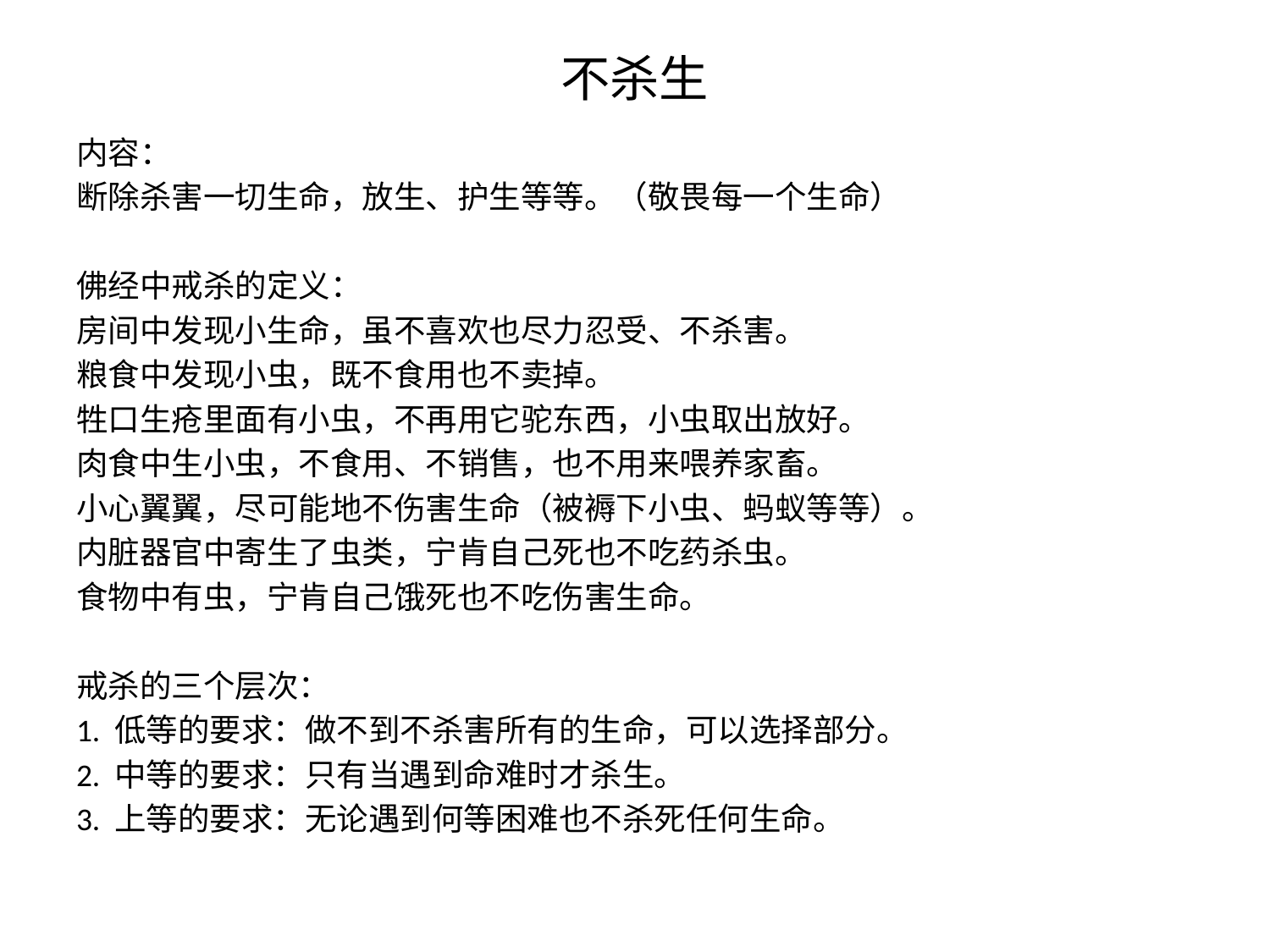

# 不杀生
内容：
断除杀害一切生命，放生、护生等等。（敬畏每一个生命）

佛经中戒杀的定义：
房间中发现小生命，虽不喜欢也尽力忍受、不杀害。
粮食中发现小虫，既不食用也不卖掉。
牲口生疮里面有小虫，不再用它驼东西，小虫取出放好。
肉食中生小虫，不食用、不销售，也不用来喂养家畜。
小心翼翼，尽可能地不伤害生命（被褥下小虫、蚂蚁等等）。
内脏器官中寄生了虫类，宁肯自己死也不吃药杀虫。
食物中有虫，宁肯自己饿死也不吃伤害生命。

戒杀的三个层次：
1. 低等的要求：做不到不杀害所有的生命，可以选择部分。
2. 中等的要求：只有当遇到命难时才杀生。
3. 上等的要求：无论遇到何等困难也不杀死任何生命。